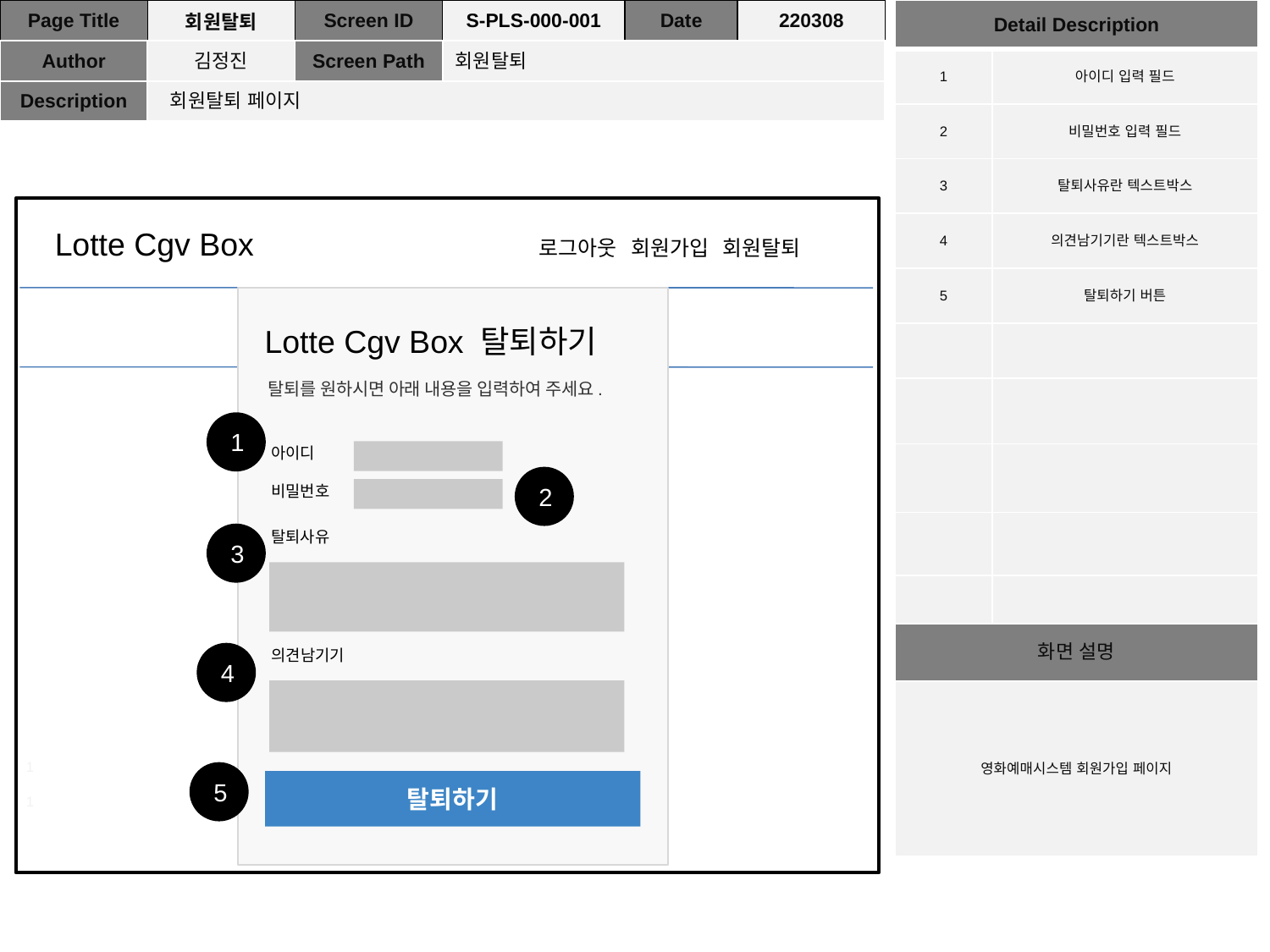

| Page Title | 회원탈퇴 | Screen ID | S-PLS-000-001 | Date | 220308 |
| --- | --- | --- | --- | --- | --- |
| Author | 김정진 | Screen Path | 회원탈퇴 |  |  |
| Description | 회원탈퇴 페이지 |  |  |  |  |
| Detail Description |  |
| --- | --- |
| 1 | 아이디 입력 필드 |
| 2 | 비밀번호 입력 필드 |
| 3 | 탈퇴사유란 텍스트박스 |
| 4 | 의견남기기란 텍스트박스 |
| 5 | 탈퇴하기 버튼 |
|  |  |
|  |  |
|  |  |
|  |  |
|  |  |
| 화면 설명 |  |
| 영화예매시스템 회원가입 페이지 |  |
ㅋ`
Lotte Cgv Box
로그아웃   회원가입   회원탈퇴

영화     혜택     고객센터     관리자
Lotte Cgv Box 탈퇴하기
탈퇴를 원하시면 아래 내용을 입력하여 주세요.
1
아이디

2
비밀번호

탈퇴사유
3

의견남기기
4

1
5
탈퇴하기
1